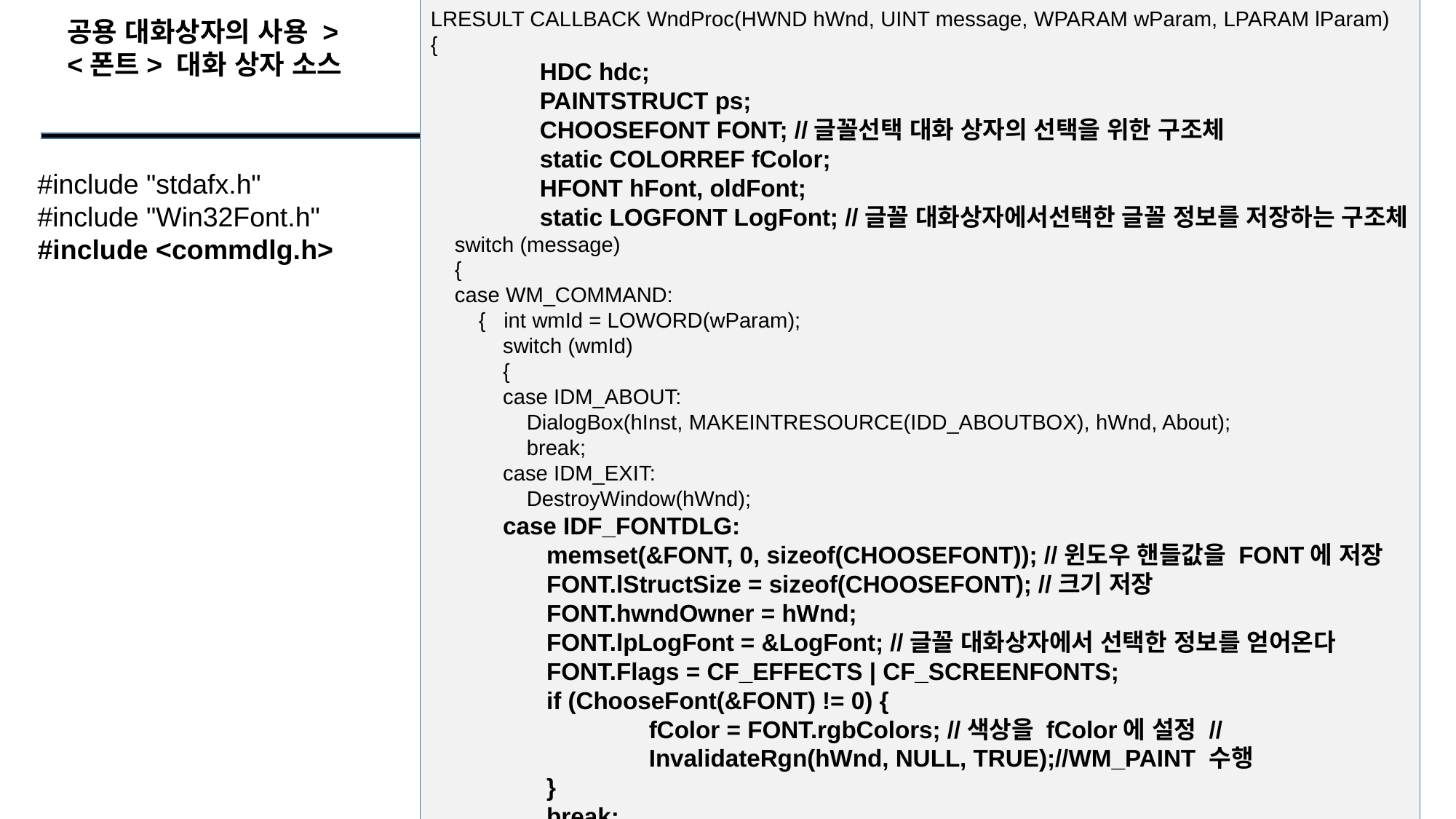

LRESULT CALLBACK WndProc(HWND hWnd, UINT message, WPARAM wParam, LPARAM lParam)
{
	HDC hdc;
	PAINTSTRUCT ps;
	CHOOSEFONT FONT; //글꼴선택 대화 상자의 선택을 위한 구조체
	static COLORREF fColor;
	HFONT hFont, oldFont;
	static LOGFONT LogFont; //글꼴 대화상자에서선택한 글꼴 정보를 저장하는 구조체
    switch (message)
    {
    case WM_COMMAND:
        {   int wmId = LOWORD(wParam);
            switch (wmId)
            {
            case IDM_ABOUT:
                DialogBox(hInst, MAKEINTRESOURCE(IDD_ABOUTBOX), hWnd, About);
                break;
            case IDM_EXIT:
                DestroyWindow(hWnd);
            case IDF_FONTDLG:
	 memset(&FONT, 0, sizeof(CHOOSEFONT)); //윈도우 핸들값을 FONT에 저장
	 FONT.lStructSize = sizeof(CHOOSEFONT); //크기 저장
	 FONT.hwndOwner = hWnd;
	 FONT.lpLogFont = &LogFont; //글꼴 대화상자에서 선택한 정보를 얻어온다
	 FONT.Flags = CF_EFFECTS | CF_SCREENFONTS;
	 if (ChooseFont(&FONT) != 0) {
		fColor = FONT.rgbColors; //색상을 fColor에 설정 //
		InvalidateRgn(hWnd, NULL, TRUE);//WM_PAINT 수행
	 }
	 break;
            default:
                return DefWindowProc(hWnd, message, wParam, lParam);
            }
        }
        break;
공용 대화상자의 사용 >
<폰트> 대화 상자 소스

#include "stdafx.h"
#include "Win32Font.h"
#include <commdlg.h>